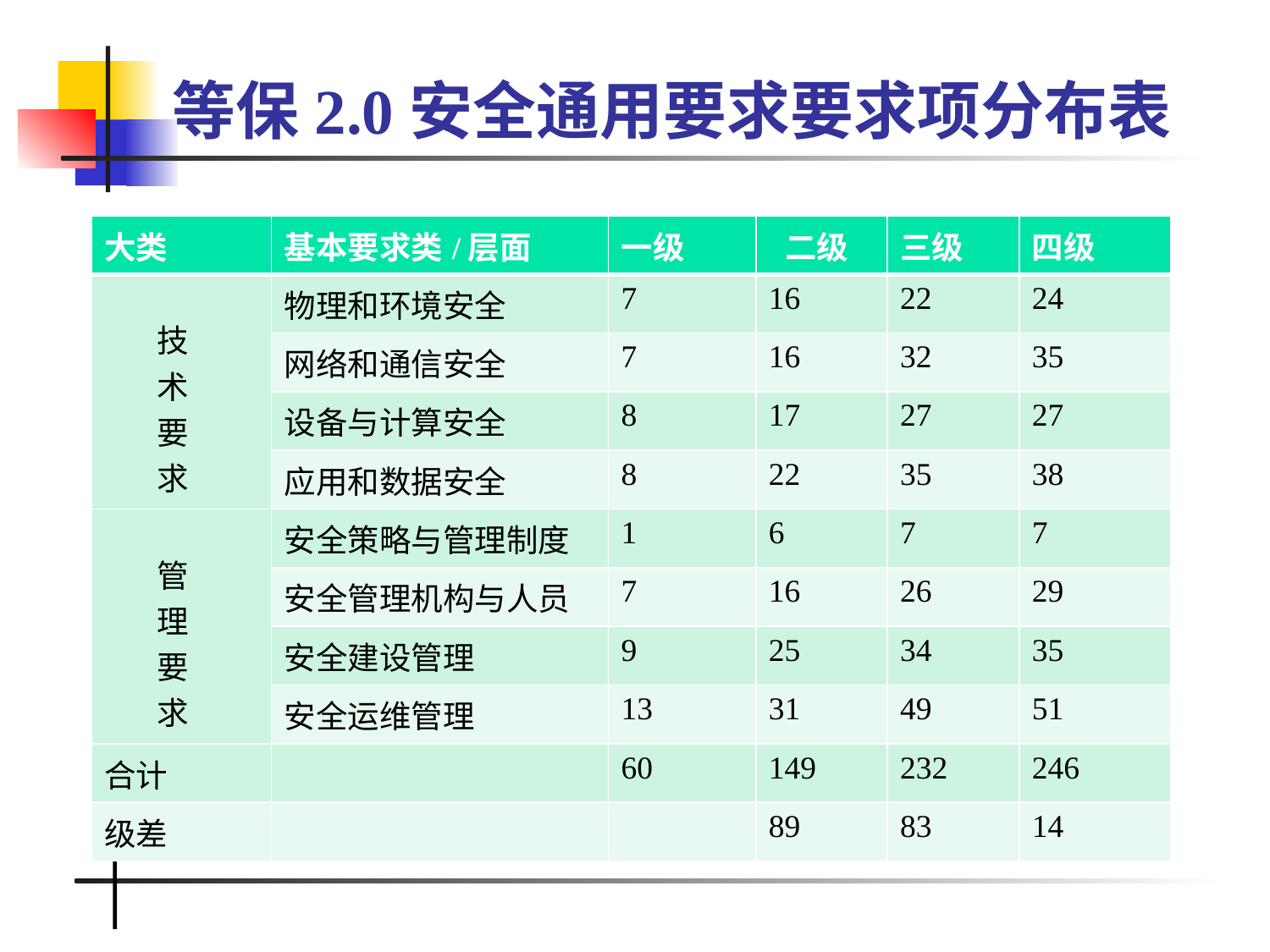

# 等保2.0安全通用要求要求项分布表
| 大类 | 基本要求类/层面 | 一级 | 二级 | 三级 | 四级 |
| --- | --- | --- | --- | --- | --- |
| 技 术 要 求 | 物理和环境安全 | 7 | 16 | 22 | 24 |
|  | 网络和通信安全 | 7 | 16 | 32 | 35 |
|  | 设备与计算安全 | 8 | 17 | 27 | 27 |
|  | 应用和数据安全 | 8 | 22 | 35 | 38 |
| 管 理 要 求 | 安全策略与管理制度 | 1 | 6 | 7 | 7 |
|  | 安全管理机构与人员 | 7 | 16 | 26 | 29 |
|  | 安全建设管理 | 9 | 25 | 34 | 35 |
|  | 安全运维管理 | 13 | 31 | 49 | 51 |
| 合计 |  | 60 | 149 | 232 | 246 |
| 级差 |  |  | 89 | 83 | 14 |